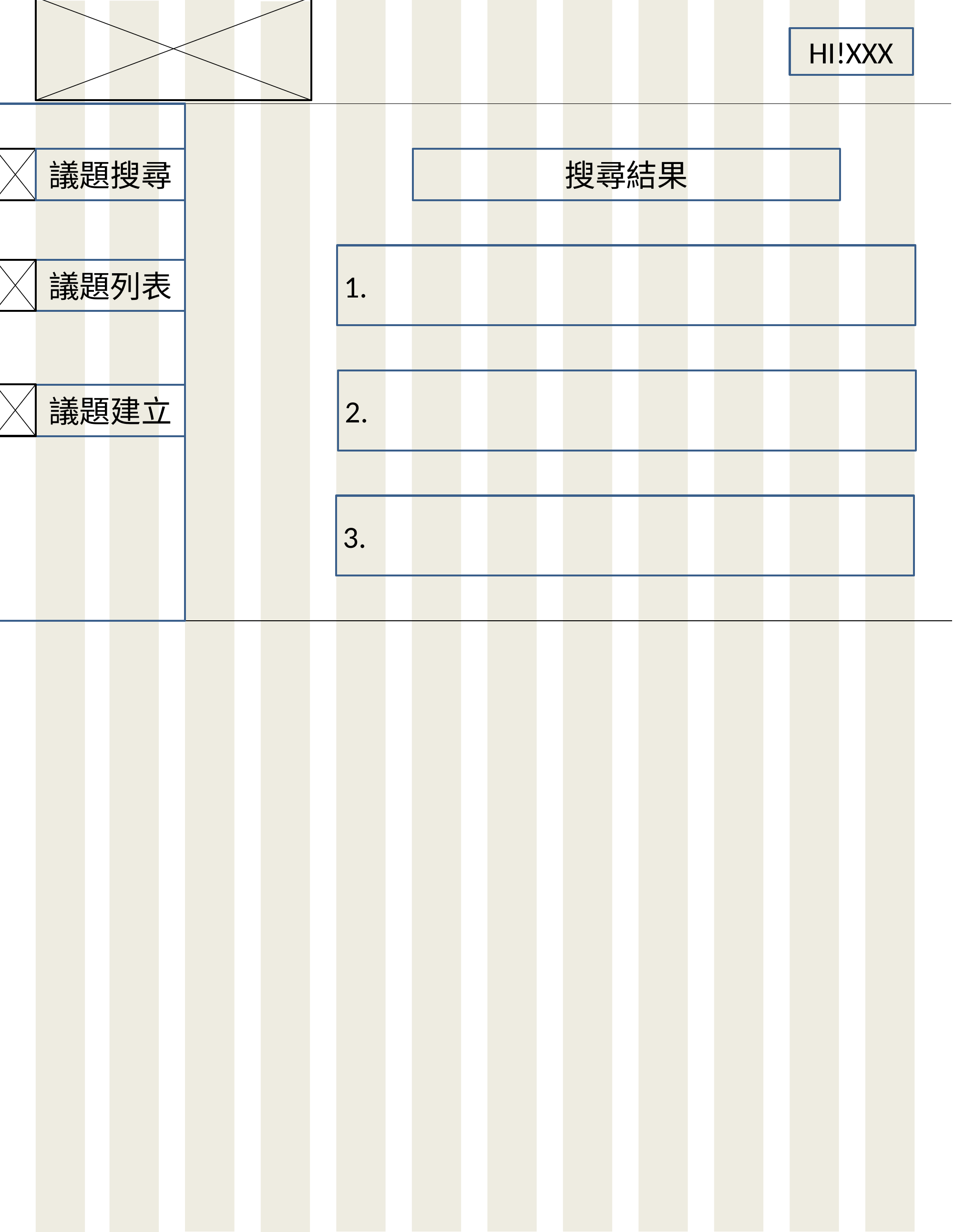

HI!XXX

議題搜尋
搜尋結果
1.
議題列表

2.

議題建立
把它切成一辦，最新根最熱門
3.